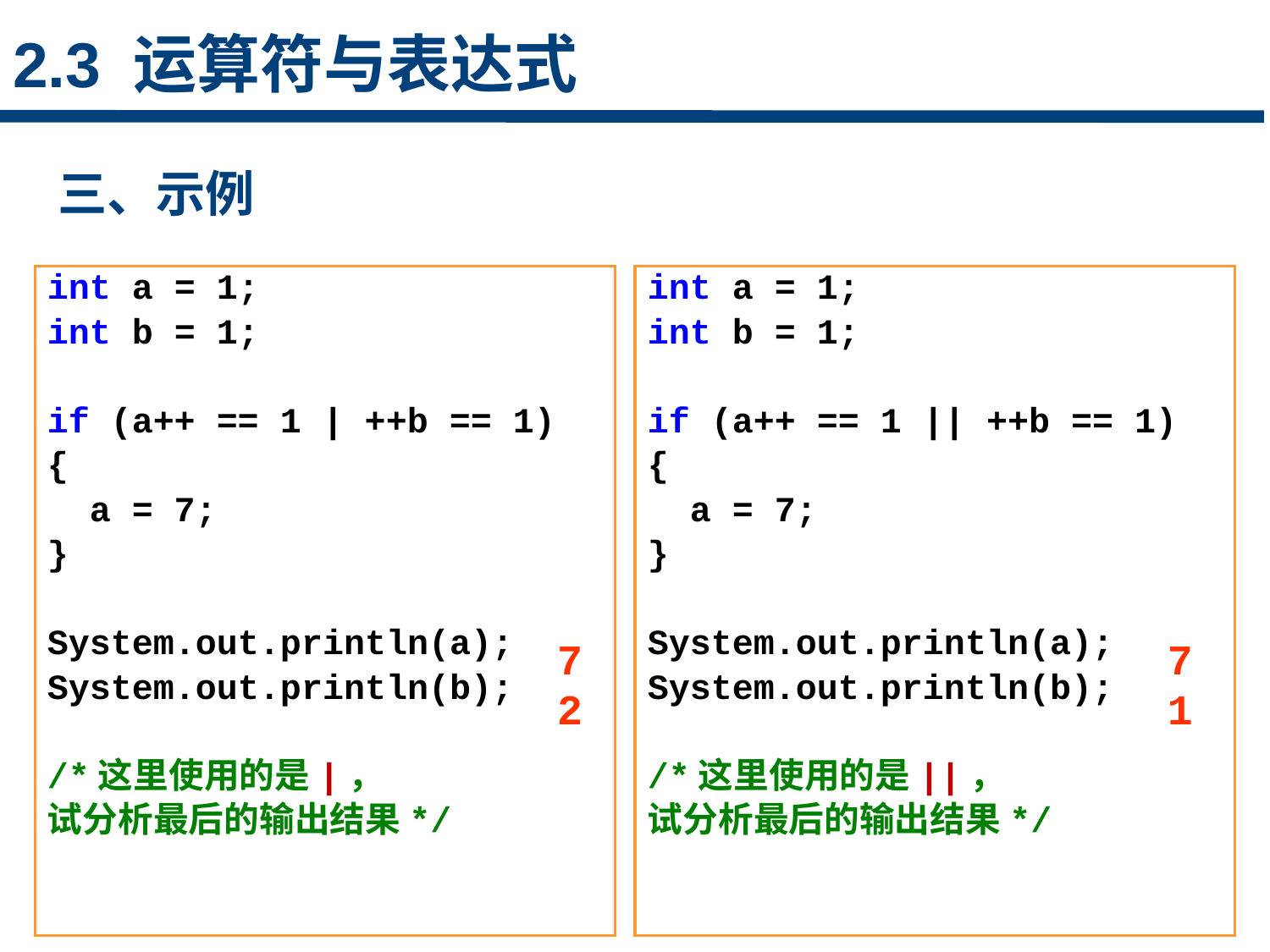

2.3 运算符与表达式
三、示例

int a = 1;
int b = 1;

if (a++ == 1 | ++b == 1)
{
  a = 7;
}

System.out.println(a);
System.out.println(b);

/*这里使用的是|，
试分析最后的输出结果*/
int a = 1;
int b = 1;

if (a++ == 1 || ++b == 1)
{
  a = 7;
}

System.out.println(a);
System.out.println(b);

/*这里使用的是||，
试分析最后的输出结果*/
点击添加文本
点击添加文本
点击添加文本
7
7
2
1
点击添加文本